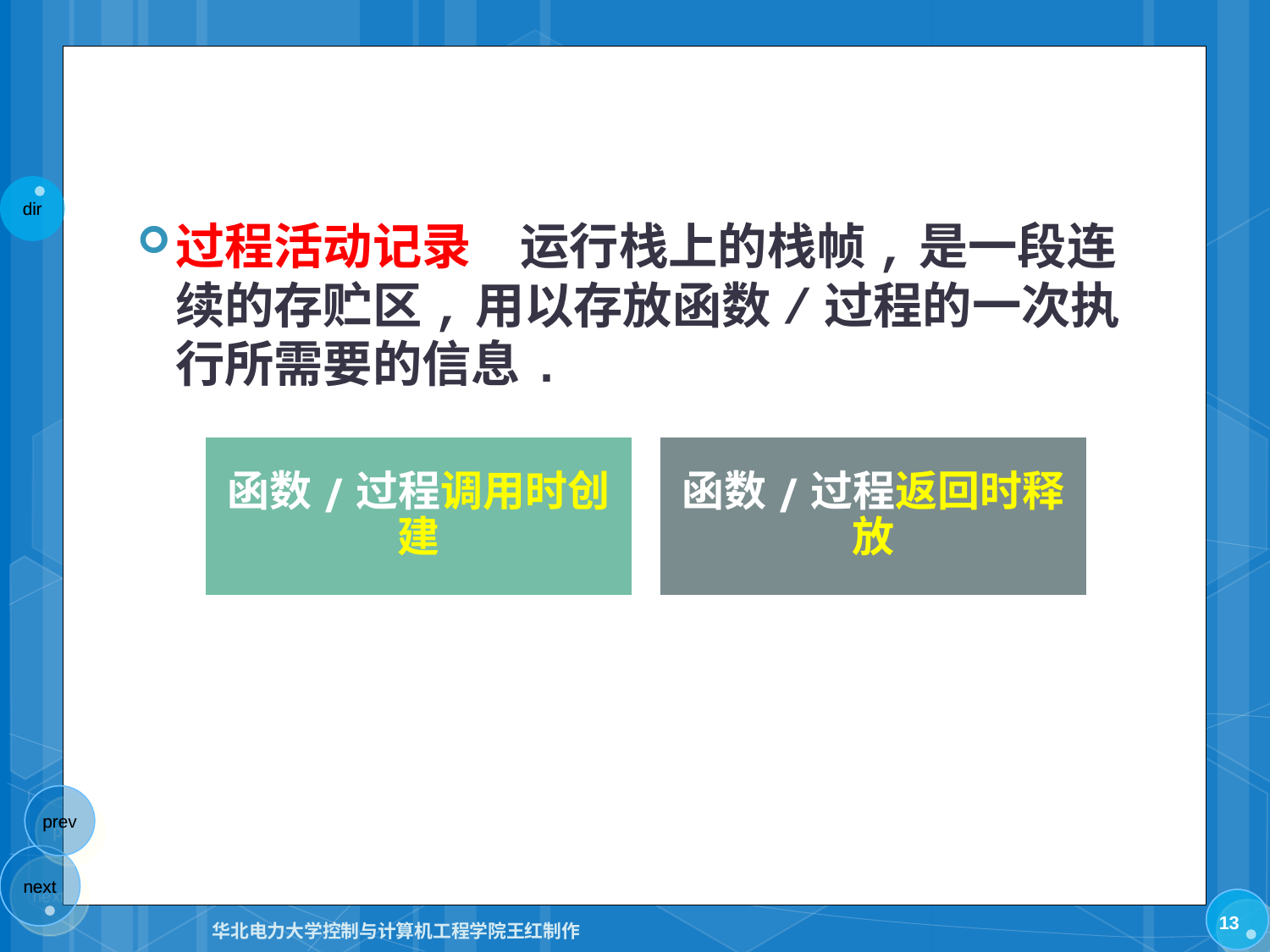

# 过程活动记录
过程活动记录　运行栈上的栈帧,是一段连续的存贮区,用以存放函数/过程的一次执行所需要的信息.
函数/过程调用时创建
函数/过程返回时释放
13
华北电力大学控制与计算机工程学院王红制作